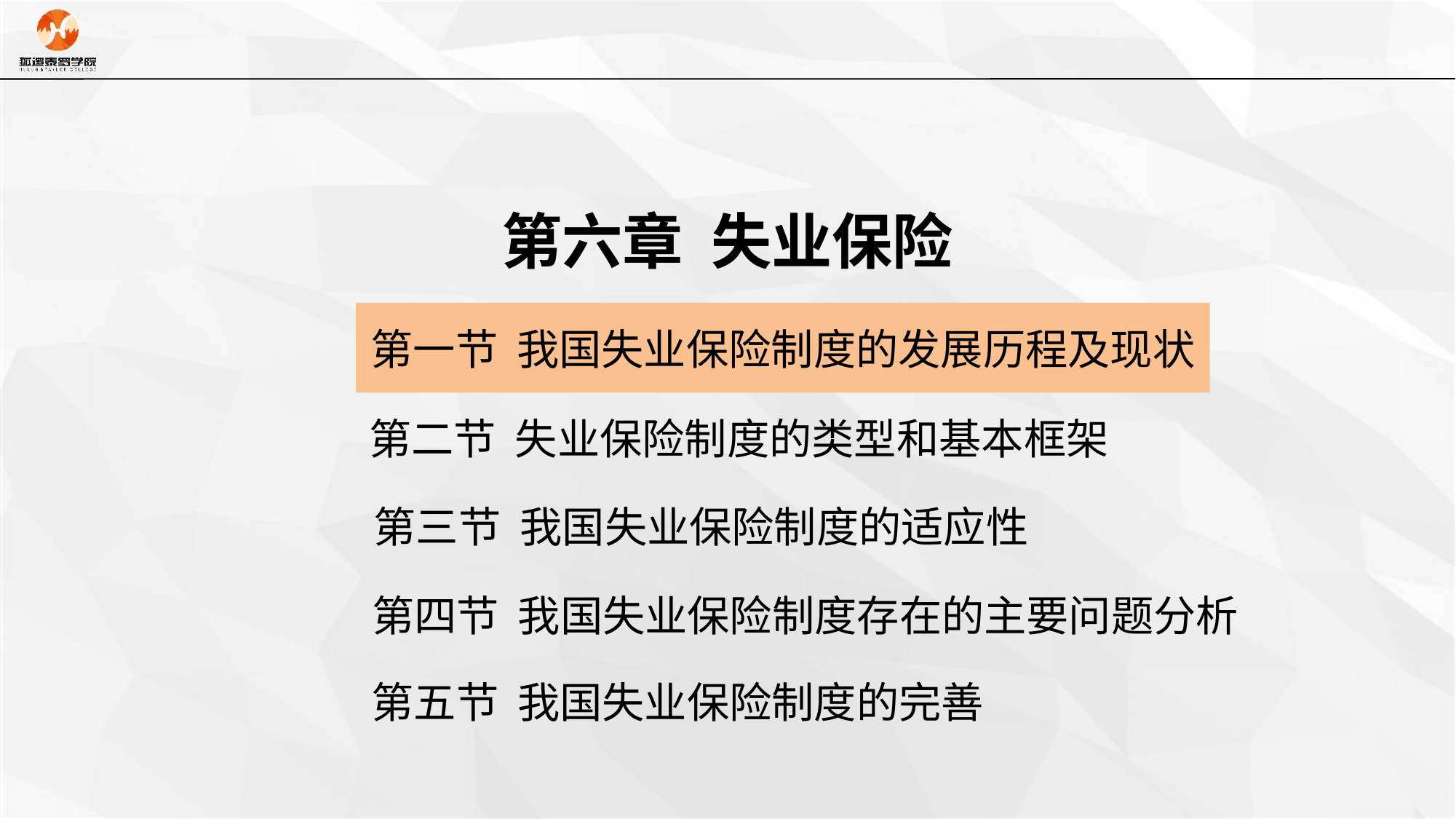

第六章  失业保险
第一节  我国失业保险制度的发展历程及现状
第二节  失业保险制度的类型和基本框架
第三节  我国失业保险制度的适应性
第四节  我国失业保险制度存在的主要问题分析
第五节  我国失业保险制度的完善